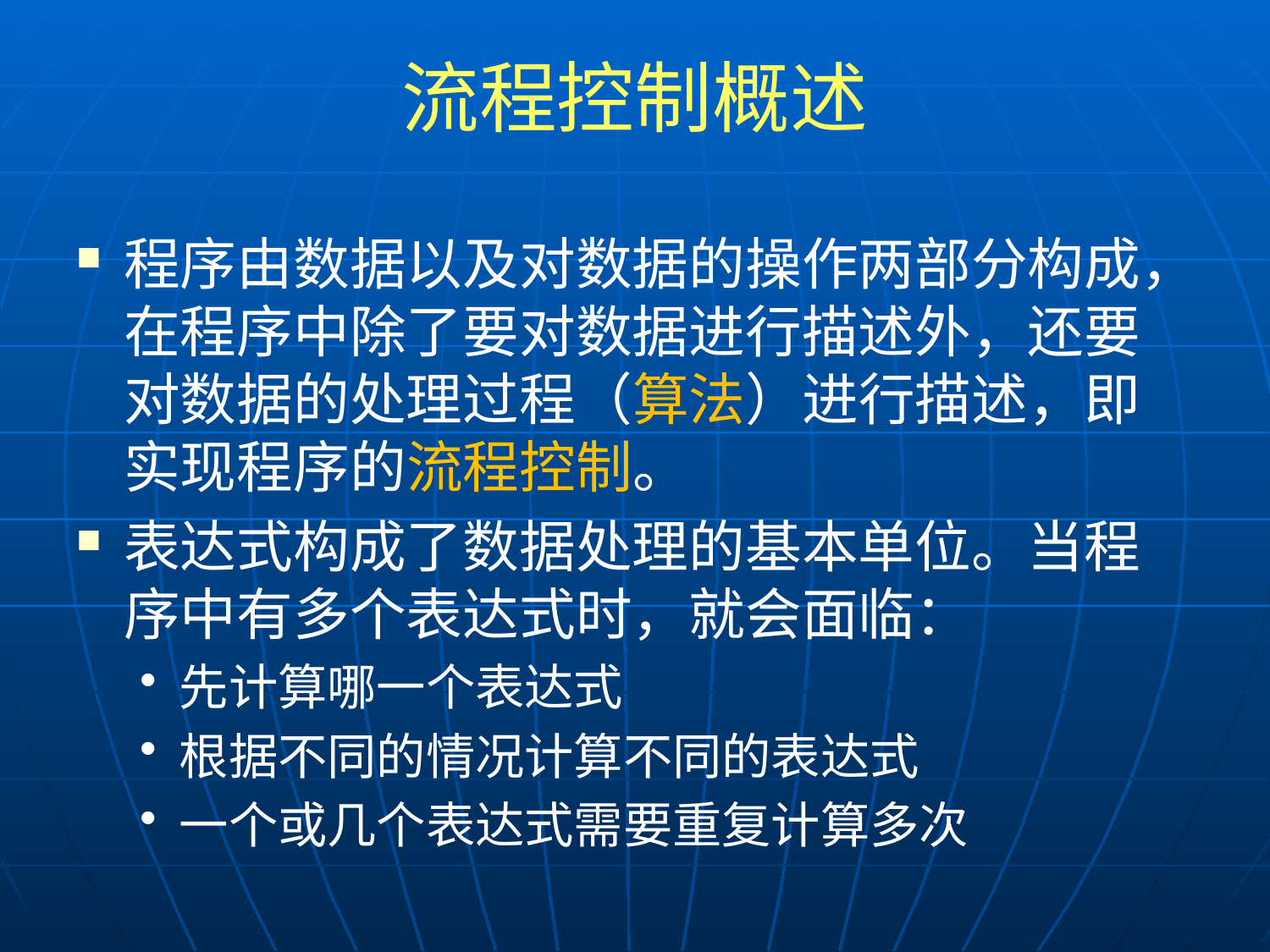

# 流程控制概述
程序由数据以及对数据的操作两部分构成，在程序中除了要对数据进行描述外，还要对数据的处理过程（算法）进行描述，即实现程序的流程控制。
表达式构成了数据处理的基本单位。当程序中有多个表达式时，就会面临：
先计算哪一个表达式
根据不同的情况计算不同的表达式
一个或几个表达式需要重复计算多次